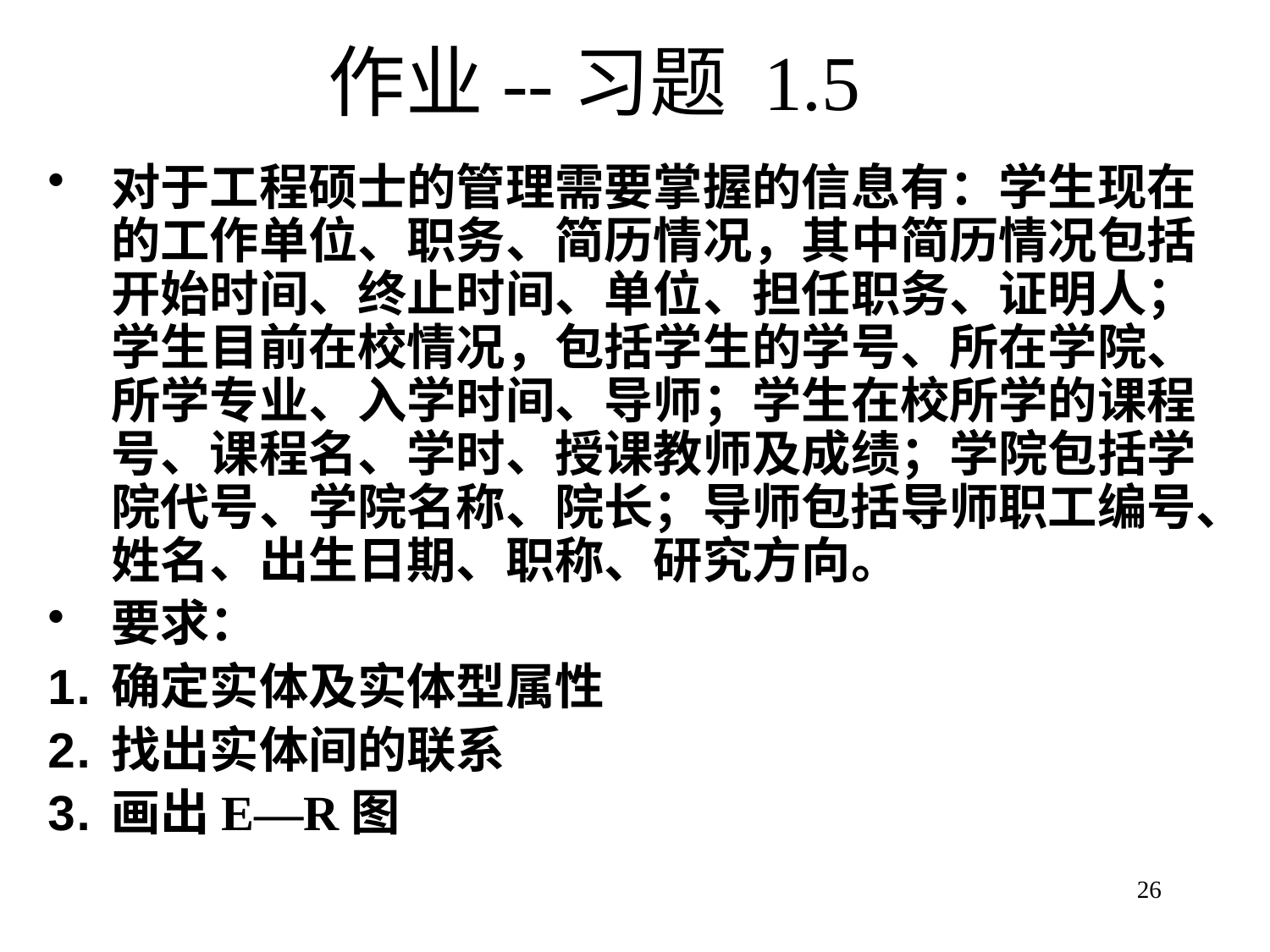

# 作业--习题 1.5
对于工程硕士的管理需要掌握的信息有：学生现在的工作单位、职务、简历情况，其中简历情况包括开始时间、终止时间、单位、担任职务、证明人；学生目前在校情况，包括学生的学号、所在学院、所学专业、入学时间、导师；学生在校所学的课程号、课程名、学时、授课教师及成绩；学院包括学院代号、学院名称、院长；导师包括导师职工编号、姓名、出生日期、职称、研究方向。
要求：
确定实体及实体型属性
找出实体间的联系
画出E—R图
26